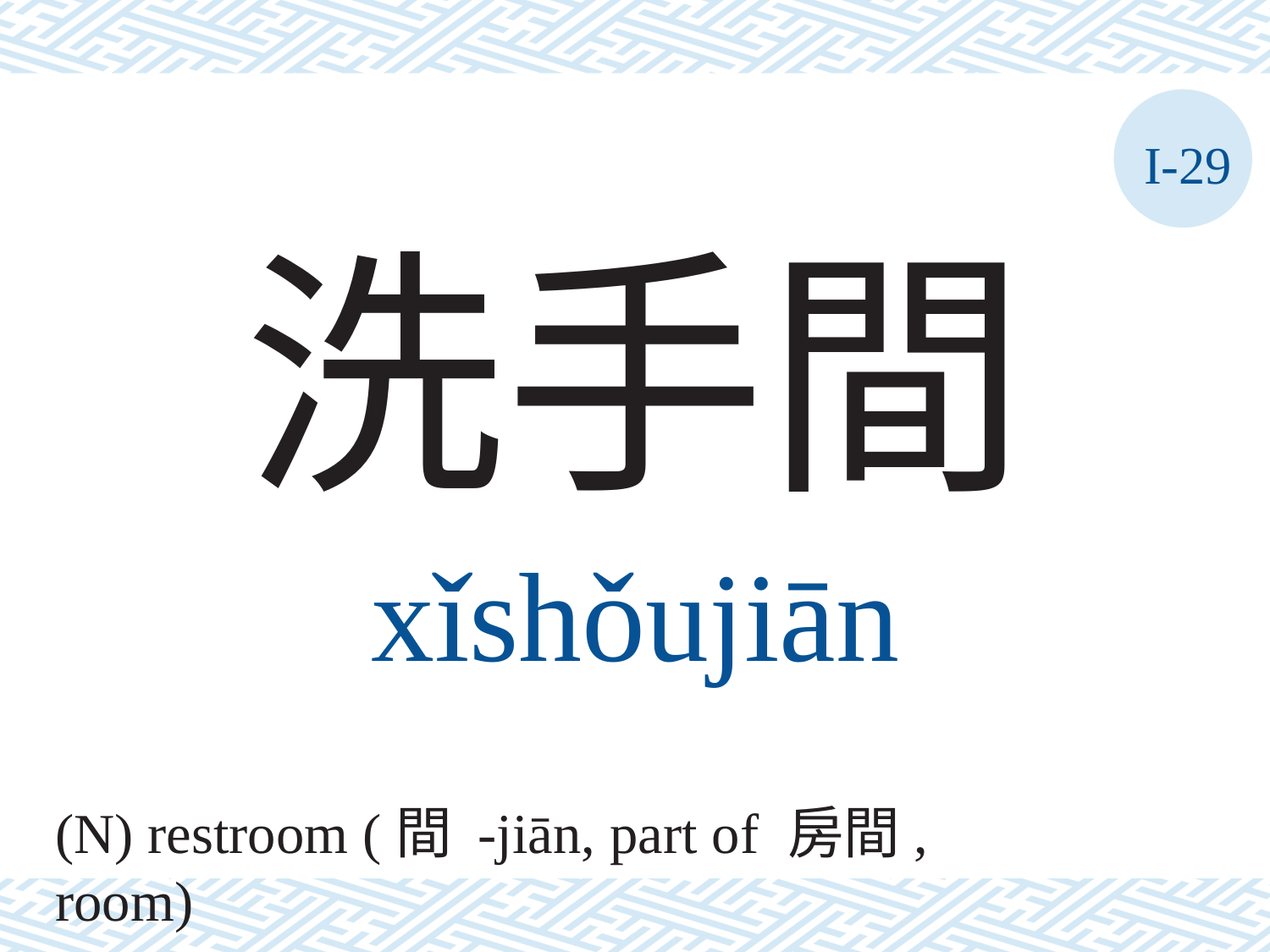

I-29
洗手間
xǐshǒujiān
(N) restroom (間 -jiān, part of 房間, room)